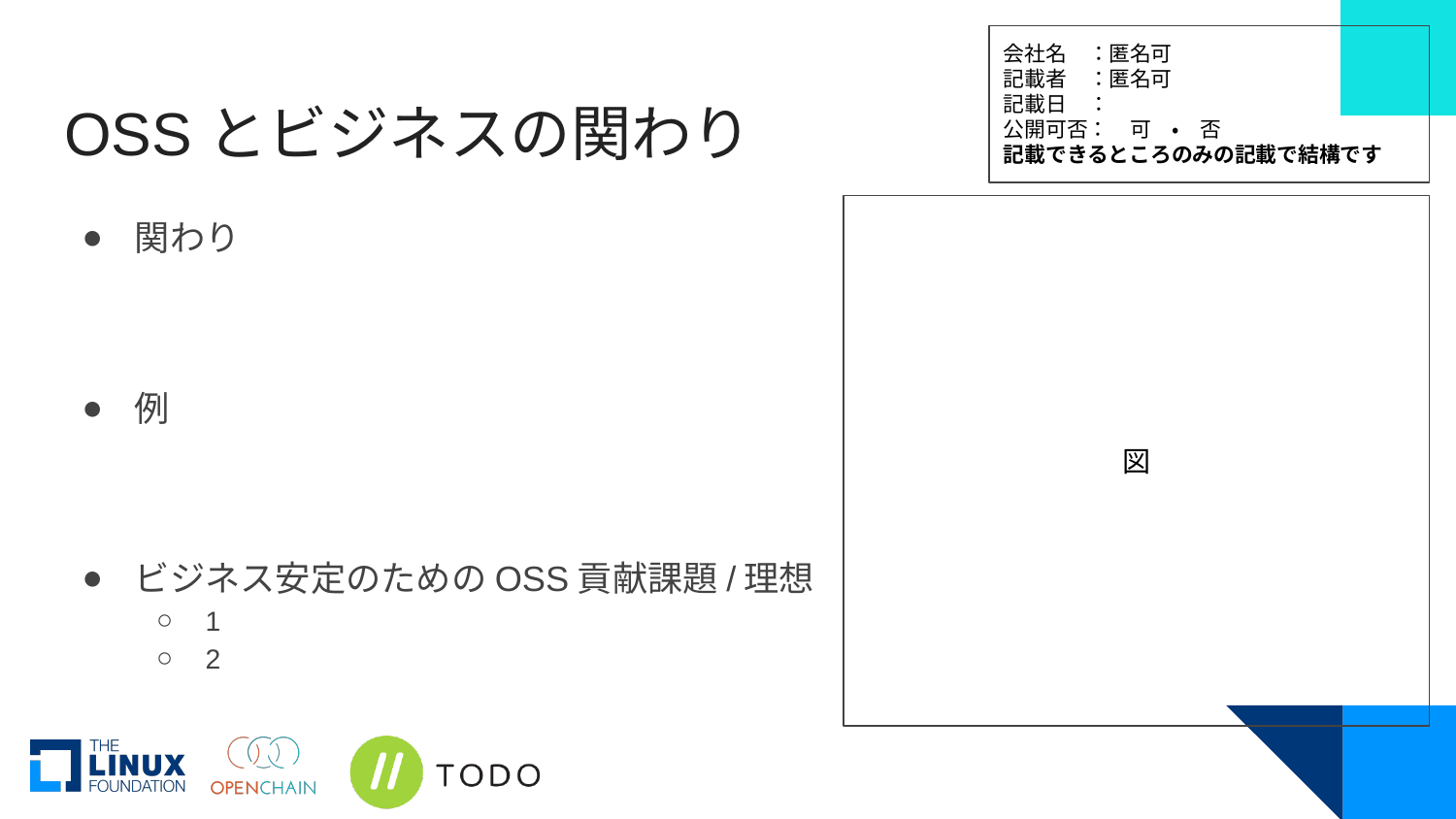

会社名　：匿名可
記載者　：匿名可
記載日　：
公開可否：　可　・　否
記載できるところのみの記載で結構です
# OSSとビジネスの関わり
関わり

例

ビジネス安定のためのOSS貢献課題/理想
1
2

図